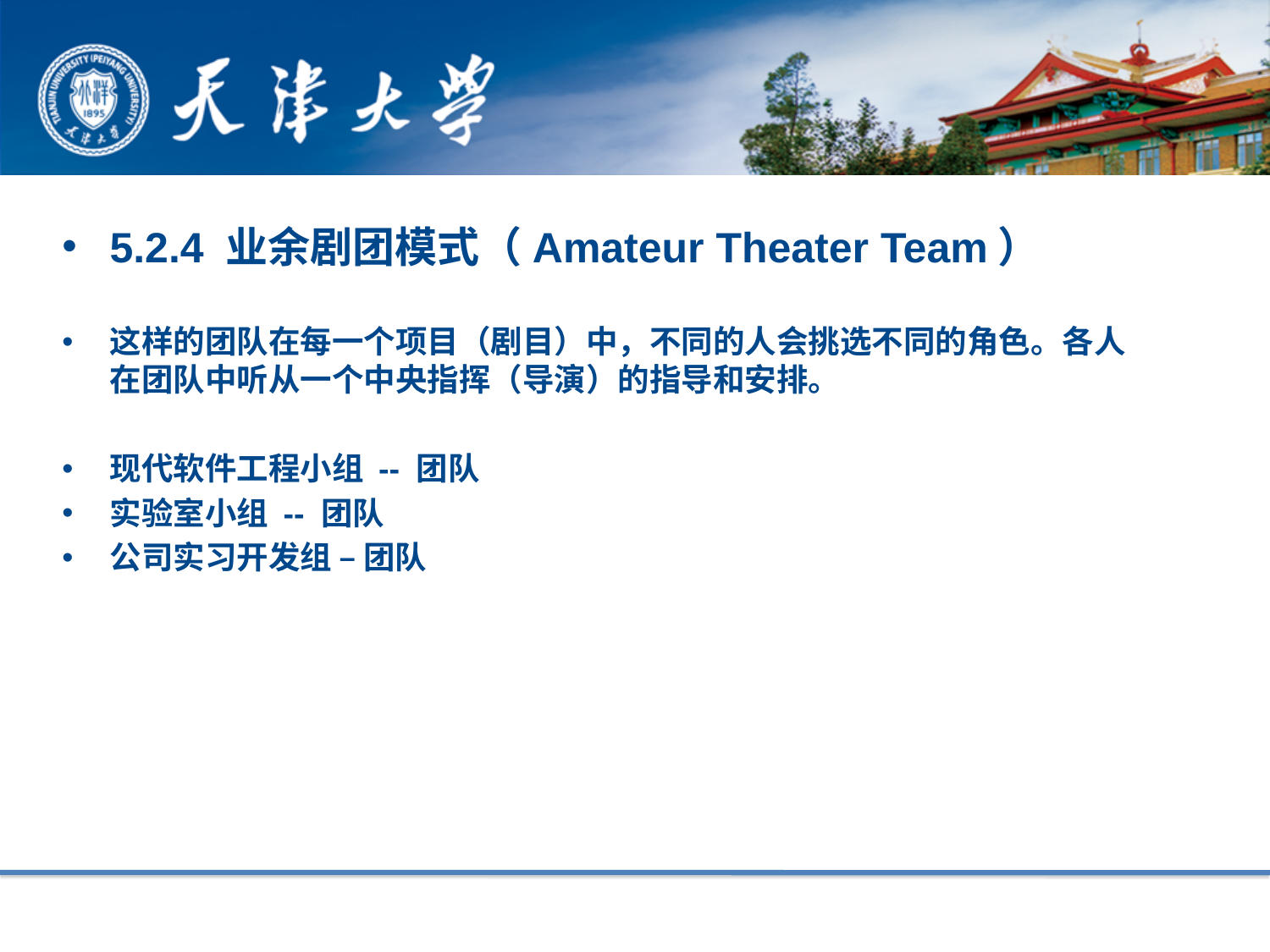

5.2.4 业余剧团模式（Amateur Theater Team）

这样的团队在每一个项目（剧目）中，不同的人会挑选不同的角色。各人在团队中听从一个中央指挥（导演）的指导和安排。

现代软件工程小组 -- 团队
实验室小组 -- 团队
公司实习开发组 – 团队